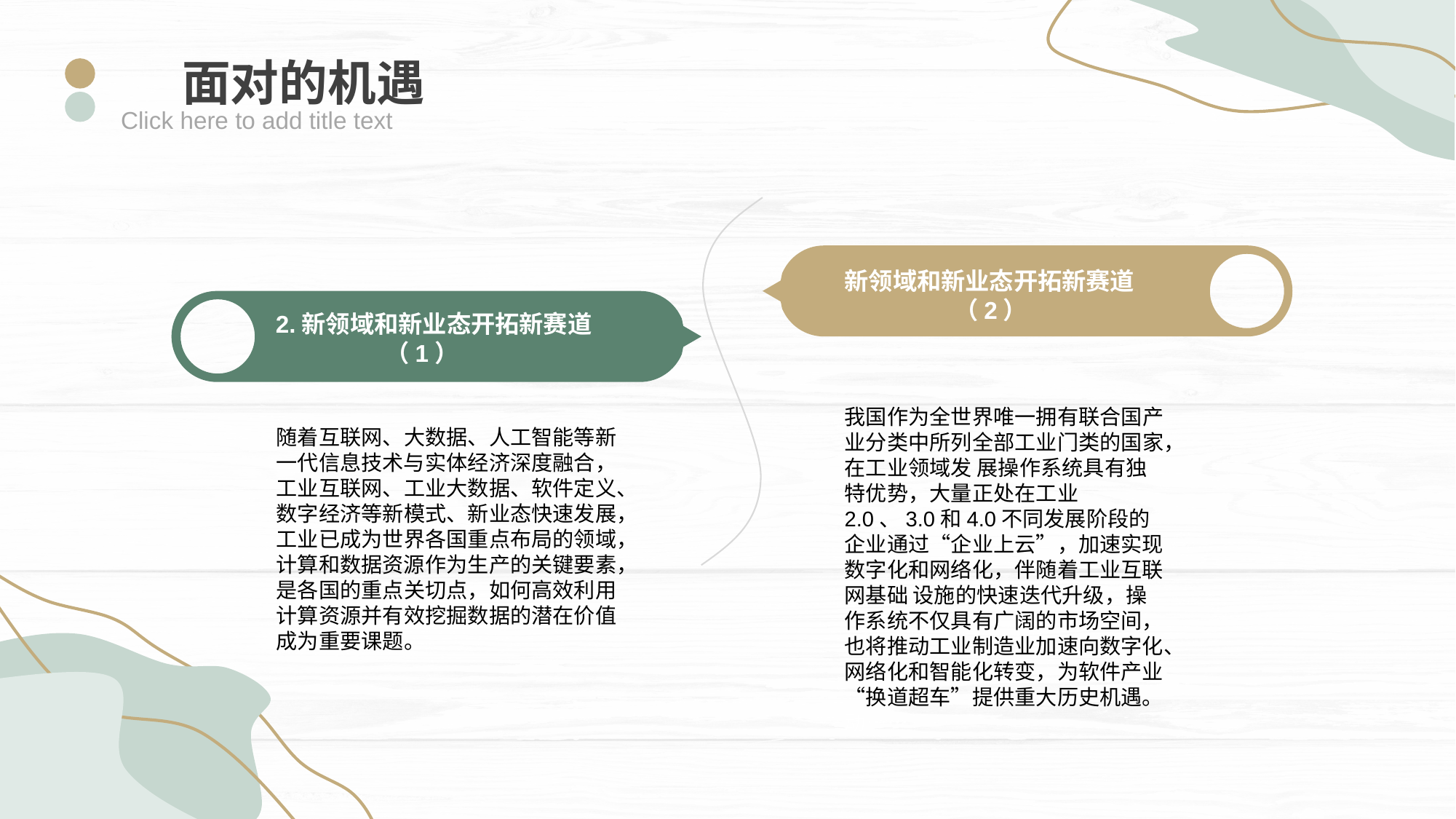

面对的机遇
Click here to add title text

新领域和新业态开拓新赛道
                   （2）
2.新领域和新业态开拓新赛道
                   （1）
我国作为全世界唯一拥有联合国产业分类中所列全部工业门类的国家，在工业领域发 展操作系统具有独特优势，大量正处在工业2.0、3.0和4.0不同发展阶段的企业通过“企业上云”，加速实现数字化和网络化，伴随着工业互联网基础 设施的快速迭代升级，操作系统不仅具有广阔的市场空间，也将推动工业制造业加速向数字化、网络化和智能化转变，为软件产业“换道超车”提供重大历史机遇。动……
随着互联网、大数据、人工智能等新一代信息技术与实体经济深度融合，工业互联网、工业大数据、软件定义、数字经济等新模式、新业态快速发展，工业已成为世界各国重点布局的领域，计算和数据资源作为生产的关键要素，是各国的重点关切点，如何高效利用计算资源并有效挖掘数据的潜在价值成为重要课题。